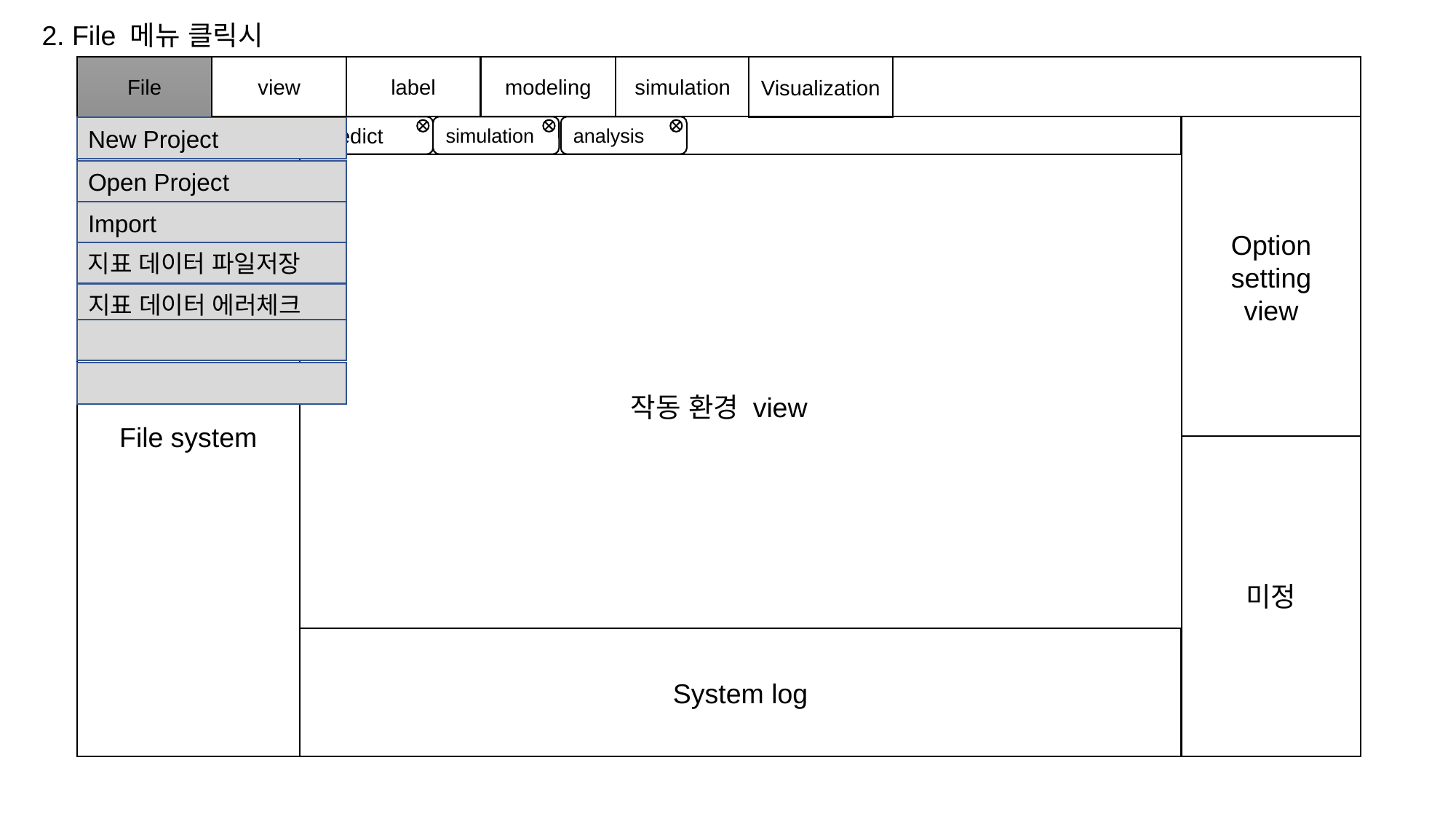

2. File 메뉴 클릭시
작동 환경 view

File
view
label
modeling
simulation
visual
Visualization
analysis
File system

predict
simulation

Option setting
view
New Project

Open Project
Import
지표 데이터 파일저장
지표 데이터 에러체크

미정
System log